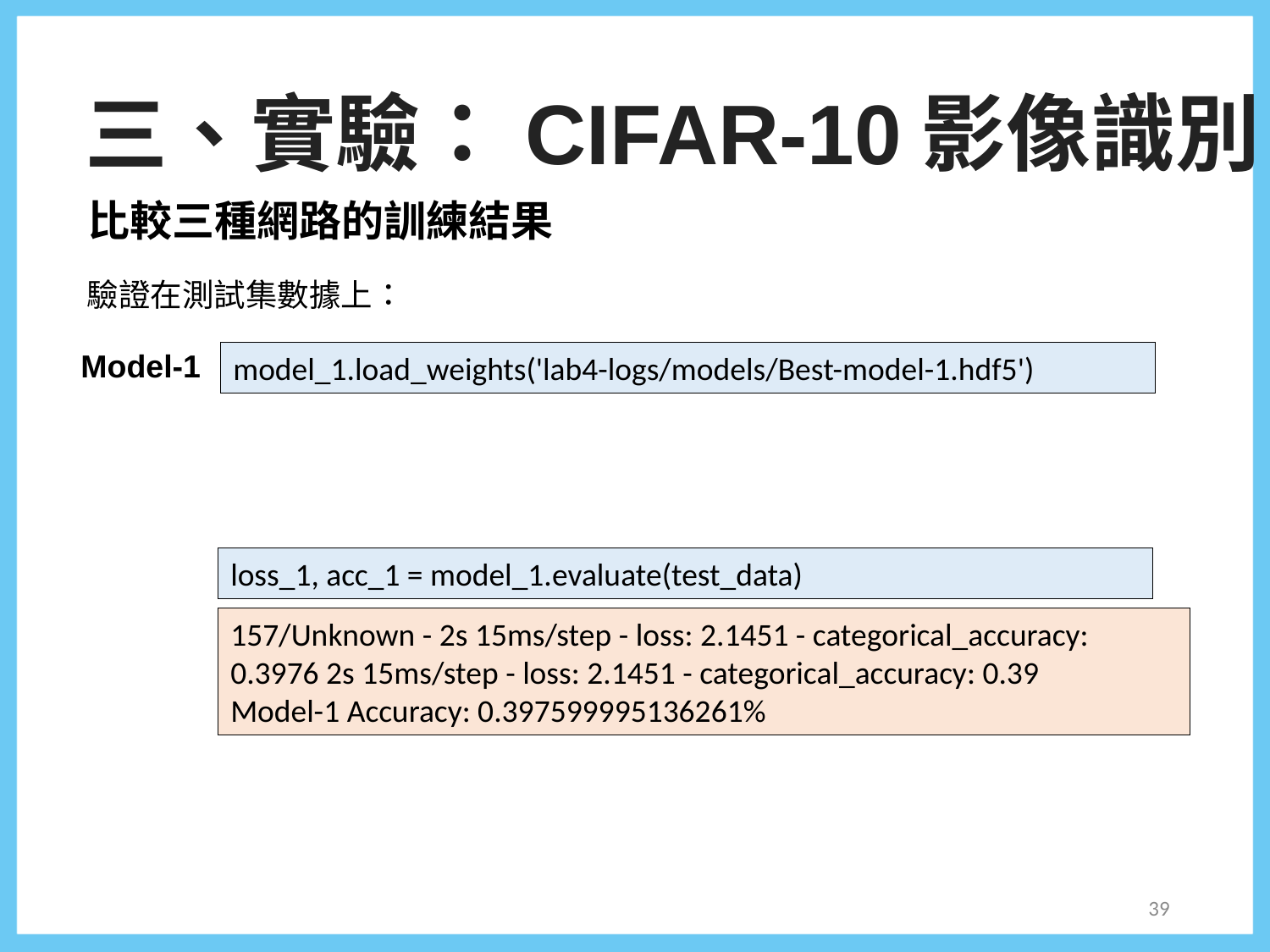

三、實驗：CIFAR-10影像識別
比較三種網路的訓練結果
驗證在測試集數據上：
Model-1
model_1.load_weights('lab4-logs/models/Best-model-1.hdf5')
loss_1, acc_1 = model_1.evaluate(test_data)
157/Unknown - 2s 15ms/step - loss: 2.1451 - categorical_accuracy: 0.3976 2s 15ms/step - loss: 2.1451 - categorical_accuracy: 0.39
Model-1 Accuracy: 0.397599995136261%
39